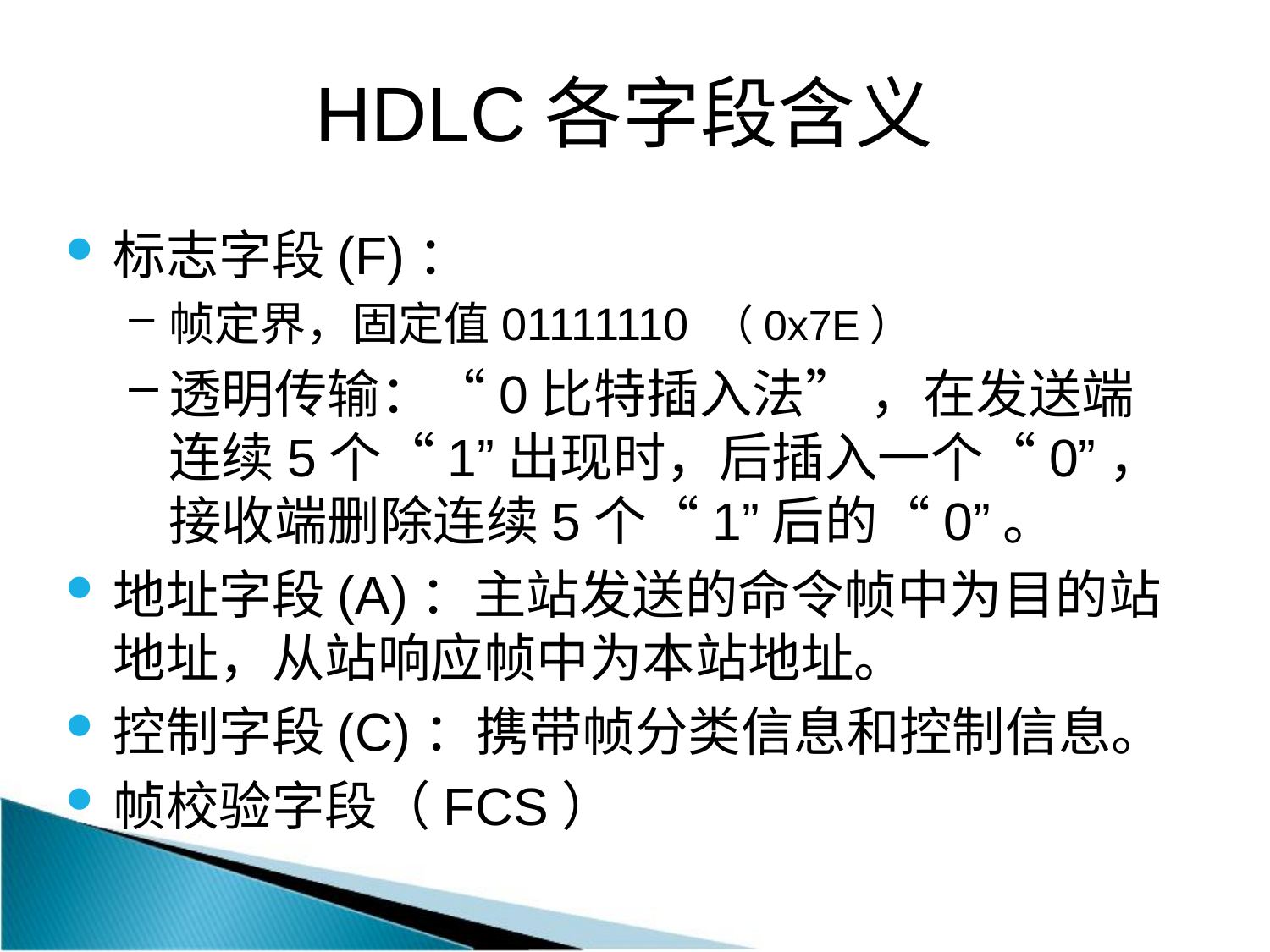

HDLC各字段含义
标志字段(F)：
帧定界，固定值01111110 （0x7E）
透明传输：“0比特插入法” ，在发送端连续5个“1”出现时，后插入一个“0”，接收端删除连续5个“1”后的“0”。
地址字段(A)：主站发送的命令帧中为目的站地址，从站响应帧中为本站地址。
控制字段(C)：携带帧分类信息和控制信息。
帧校验字段（FCS）